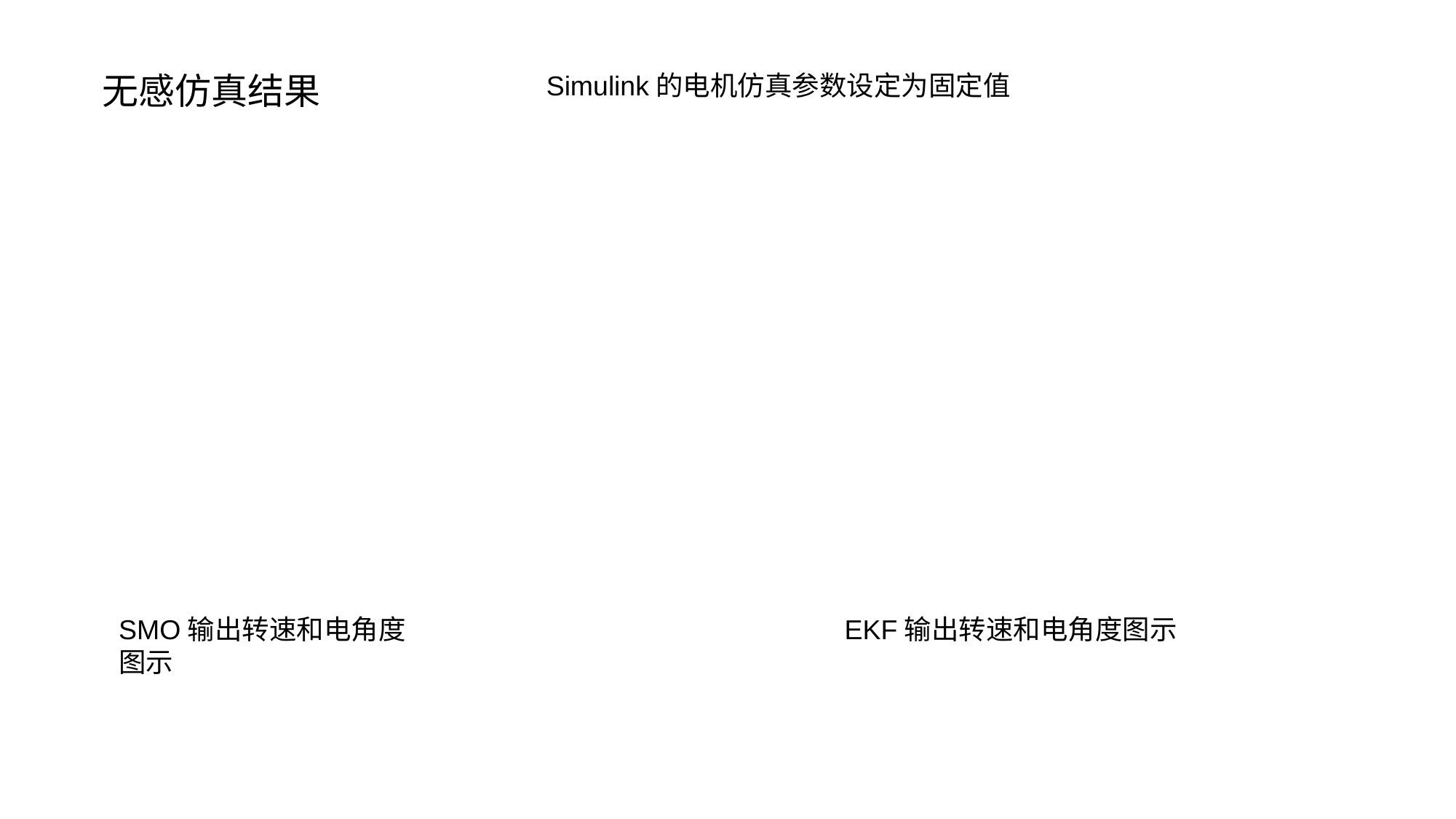

无感仿真结果
Simulink的电机仿真参数设定为固定值
SMO输出转速和电角度图示
EKF输出转速和电角度图示